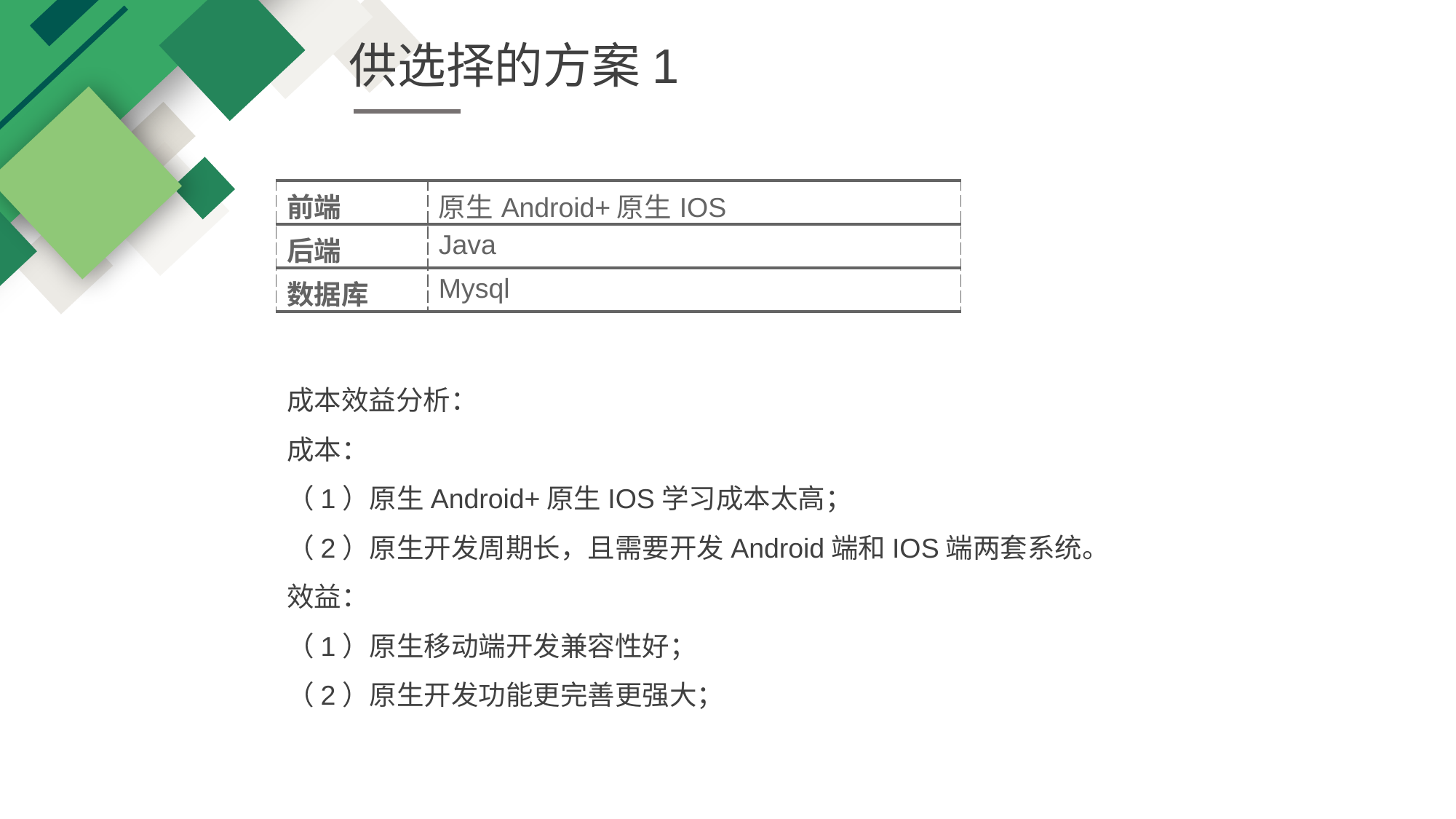

供选择的方案1
| 前端 | 原生Android+原生IOS |
| --- | --- |
| 后端 | Java |
| 数据库 | Mysql |
成本效益分析：
成本：
（1）原生Android+原生IOS学习成本太高；
（2）原生开发周期长，且需要开发Android端和IOS端两套系统。
效益：
（1）原生移动端开发兼容性好；
（2）原生开发功能更完善更强大；